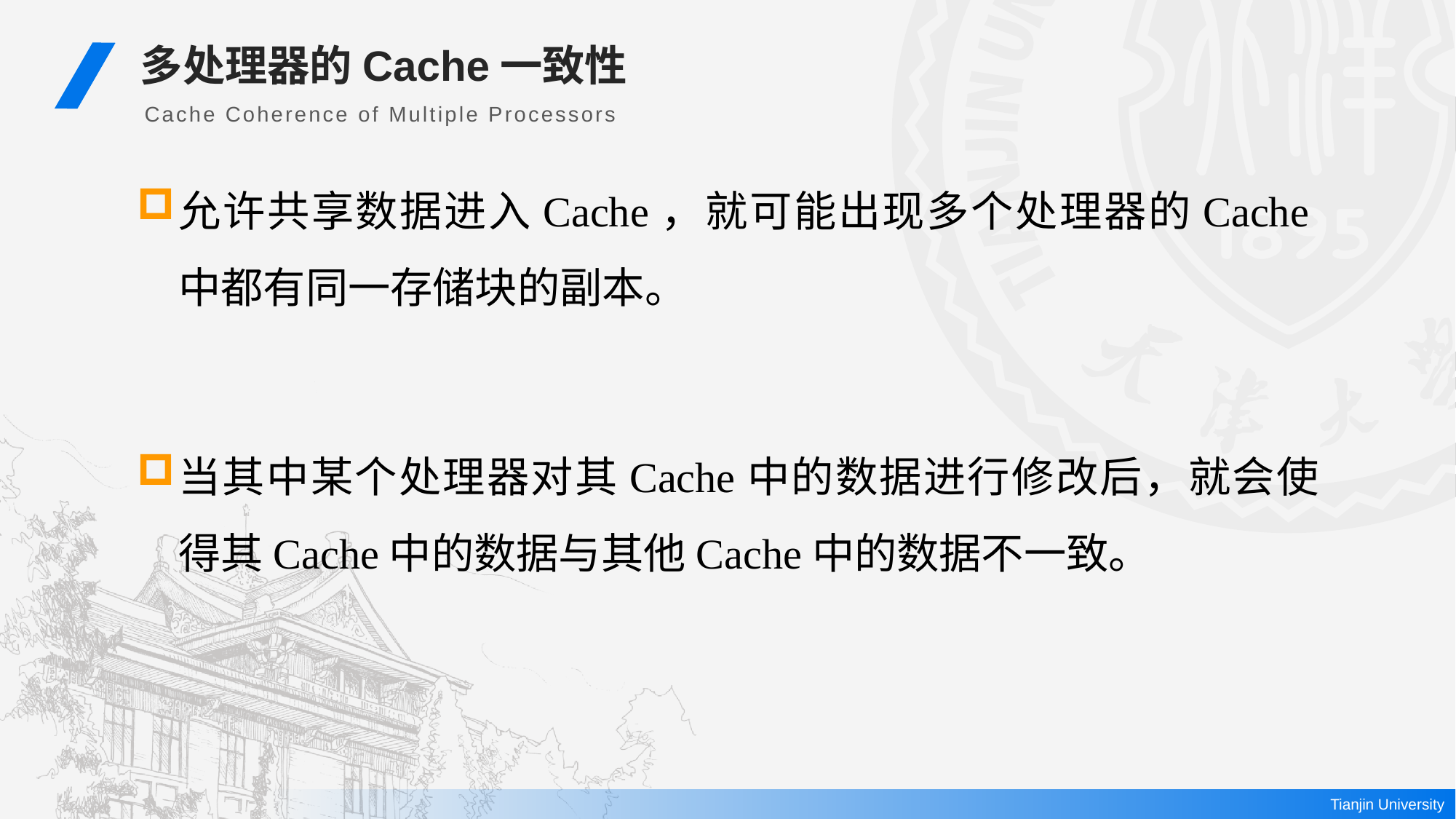

多处理器的Cache一致性
Cache Coherence of Multiple Processors
允许共享数据进入Cache，就可能出现多个处理器的Cache中都有同一存储块的副本。

当其中某个处理器对其Cache中的数据进行修改后，就会使得其Cache中的数据与其他Cache中的数据不一致。